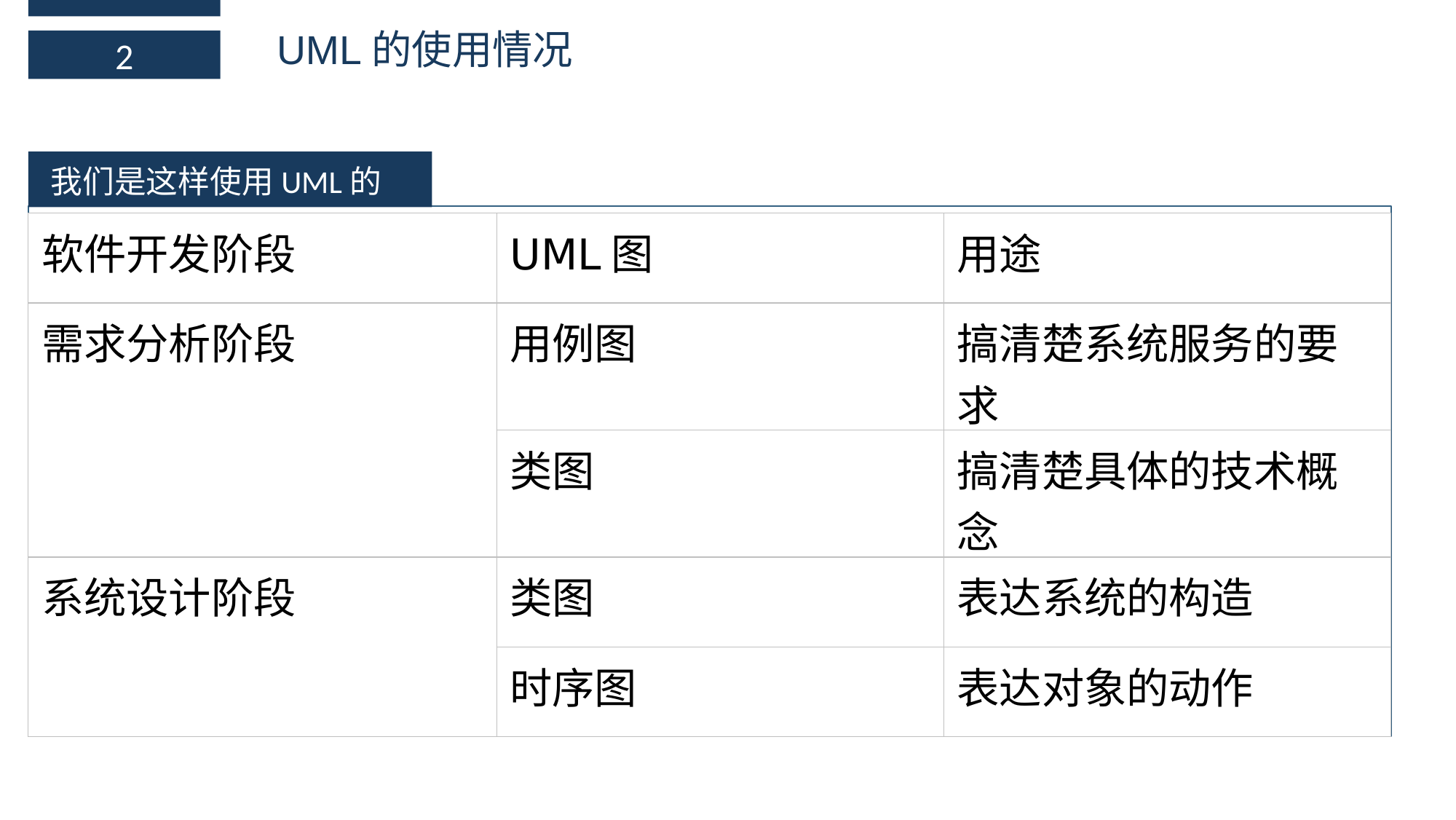

UML的使用情况
2

我们是这样使用UML的
| 软件开发阶段 | UML图 | 用途 |
| --- | --- | --- |
| 需求分析阶段 | 用例图 | 搞清楚系统服务的要求 |
|  | 类图 | 搞清楚具体的技术概念 |
| 系统设计阶段 | 类图 | 表达系统的构造 |
|  | 时序图 | 表达对象的动作 |